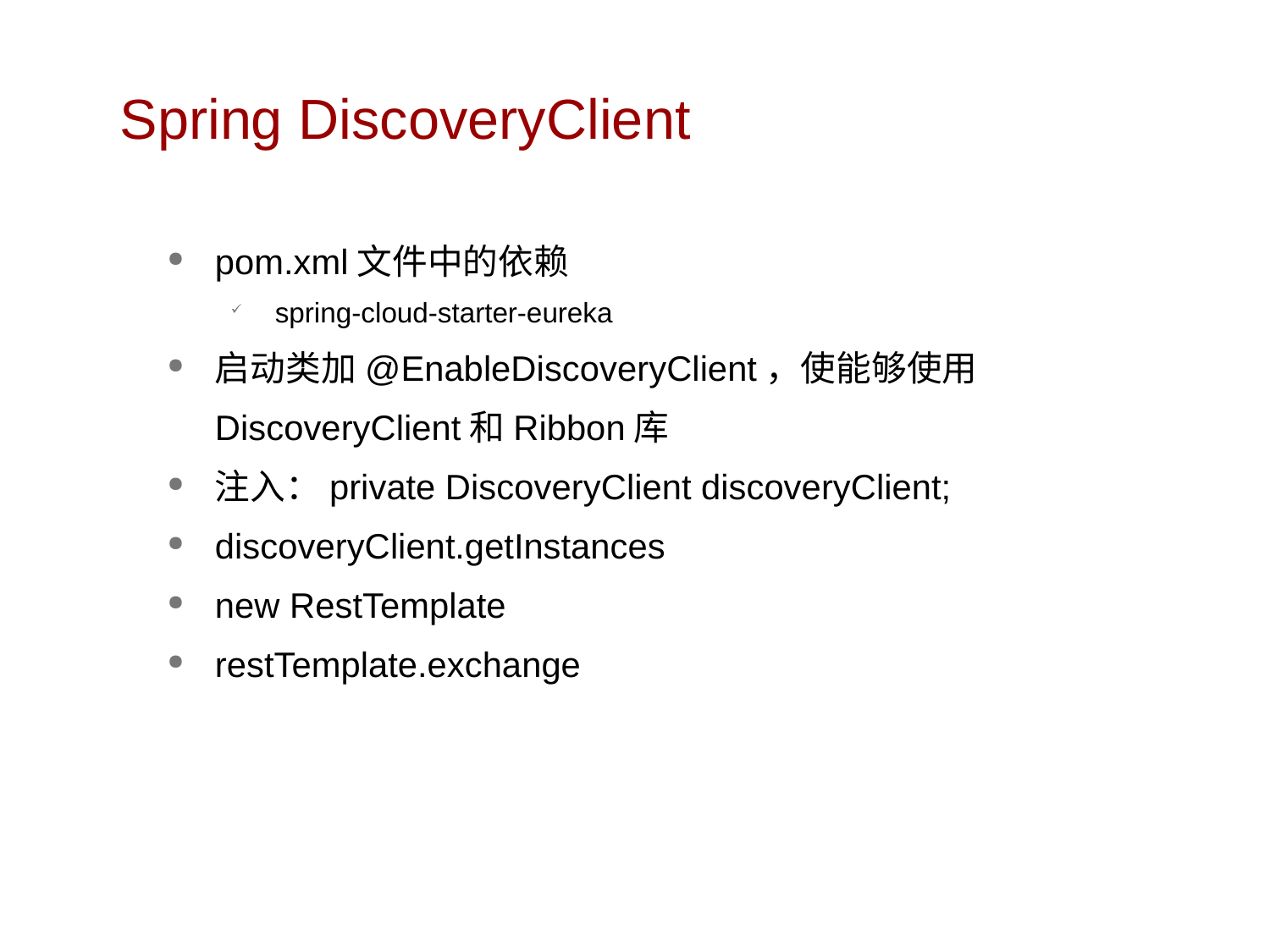

# Spring DiscoveryClient
pom.xml文件中的依赖
spring-cloud-starter-eureka
启动类加@EnableDiscoveryClient，使能够使用DiscoveryClient和Ribbon库
注入：private DiscoveryClient discoveryClient;
discoveryClient.getInstances
new RestTemplate
restTemplate.exchange